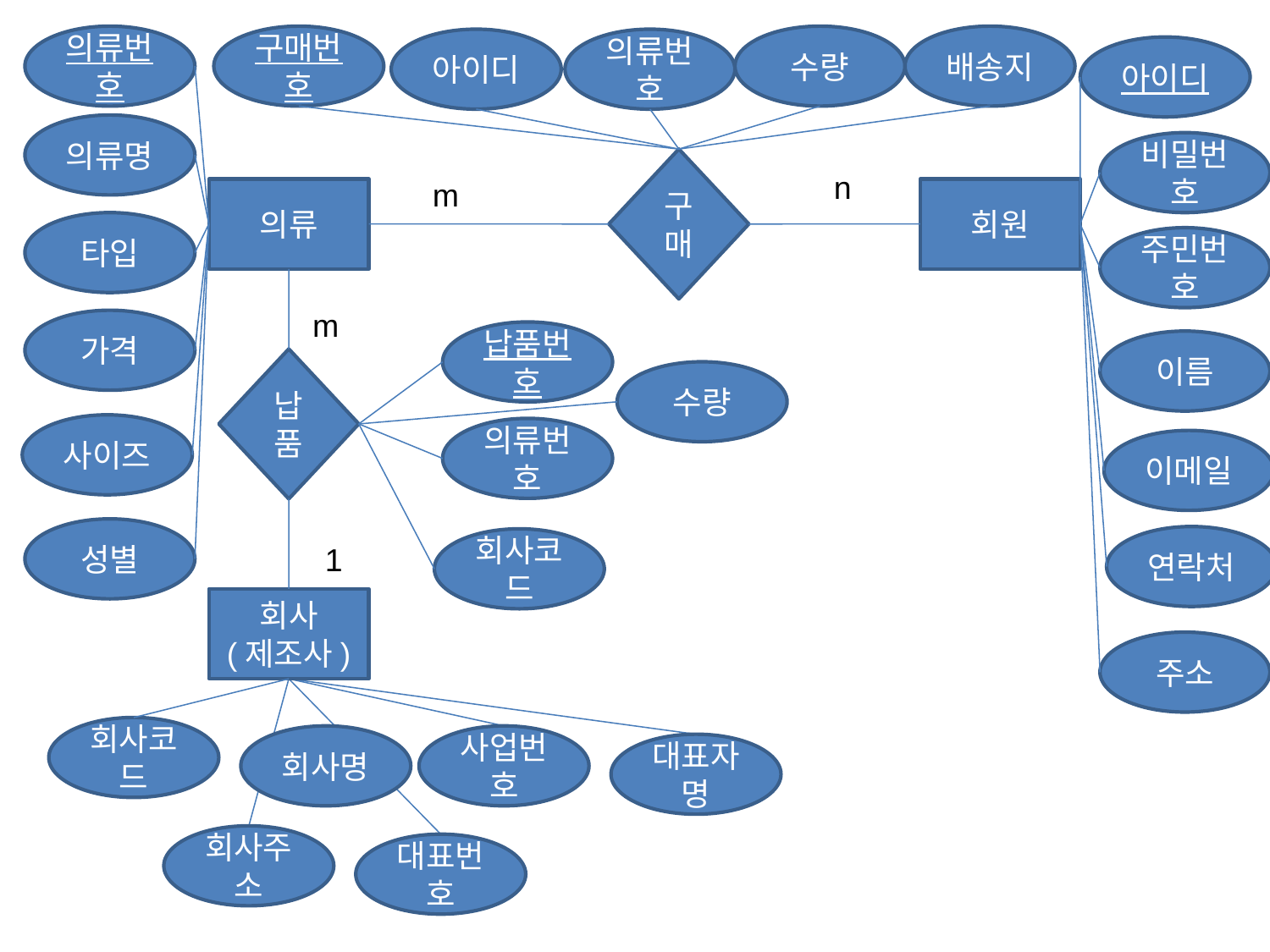

의류번호
구매번호
수량
배송지
아이디
의류번호
아이디
의류명
비밀번호
구매
n
m
의류
회원
타입
주민번호
m
가격
납품번호
이름
납품
수량
사이즈
의류번호
이메일
성별
연락처
회사코드
1
회사
(제조사)
주소
회사코드
회사명
사업번호
대표자명
회사주소
대표번호